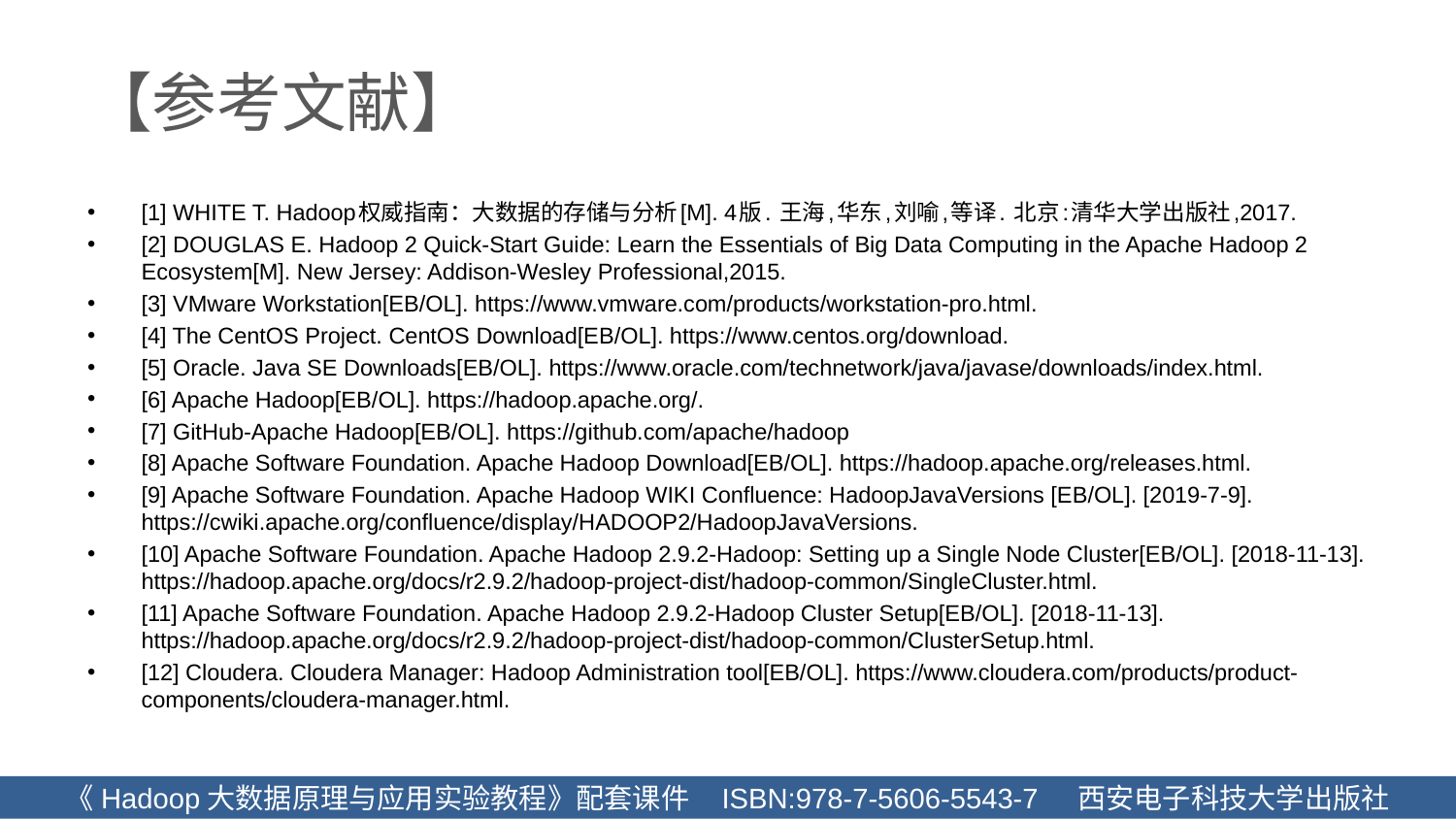

# 【参考文献】
[1] WHITE T. Hadoop权威指南：大数据的存储与分析[M]. 4版. 王海,华东,刘喻,等译. 北京:清华大学出版社,2017.
[2] DOUGLAS E. Hadoop 2 Quick-Start Guide: Learn the Essentials of Big Data Computing in the Apache Hadoop 2 Ecosystem[M]. New Jersey: Addison-Wesley Professional,2015.
[3] VMware Workstation[EB/OL]. https://www.vmware.com/products/workstation-pro.html.
[4] The CentOS Project. CentOS Download[EB/OL]. https://www.centos.org/download.
[5] Oracle. Java SE Downloads[EB/OL]. https://www.oracle.com/technetwork/java/javase/downloads/index.html.
[6] Apache Hadoop[EB/OL]. https://hadoop.apache.org/.
[7] GitHub-Apache Hadoop[EB/OL]. https://github.com/apache/hadoop
[8] Apache Software Foundation. Apache Hadoop Download[EB/OL]. https://hadoop.apache.org/releases.html.
[9] Apache Software Foundation. Apache Hadoop WIKI Confluence: HadoopJavaVersions [EB/OL]. [2019-7-9]. https://cwiki.apache.org/confluence/display/HADOOP2/HadoopJavaVersions.
[10] Apache Software Foundation. Apache Hadoop 2.9.2-Hadoop: Setting up a Single Node Cluster[EB/OL]. [2018-11-13]. https://hadoop.apache.org/docs/r2.9.2/hadoop-project-dist/hadoop-common/SingleCluster.html.
[11] Apache Software Foundation. Apache Hadoop 2.9.2-Hadoop Cluster Setup[EB/OL]. [2018-11-13]. https://hadoop.apache.org/docs/r2.9.2/hadoop-project-dist/hadoop-common/ClusterSetup.html.
[12] Cloudera. Cloudera Manager: Hadoop Administration tool[EB/OL]. https://www.cloudera.com/products/product-components/cloudera-manager.html.